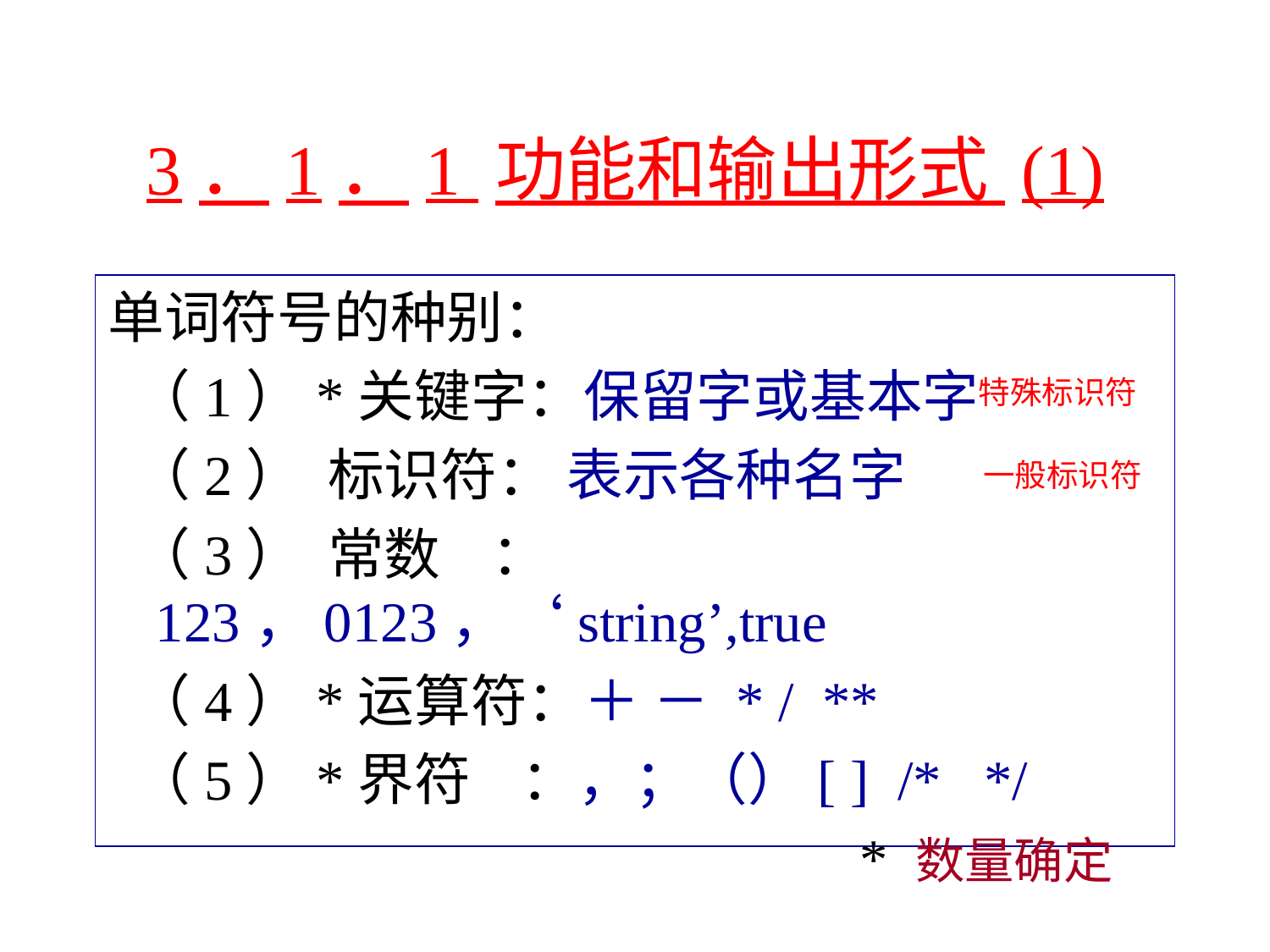

# 3．1．1 功能和输出形式 (1)
单词符号的种别：
 （1）*关键字：保留字或基本字
 （2）  标识符： 表示各种名字
 （3）  常数    ：123，0123，‘string’,true
 （4）*运算符：＋ － * /  **
 （5）*界符    ：，；（）[ ]  /*   */
                                                     * 数量确定
特殊标识符
一般标识符